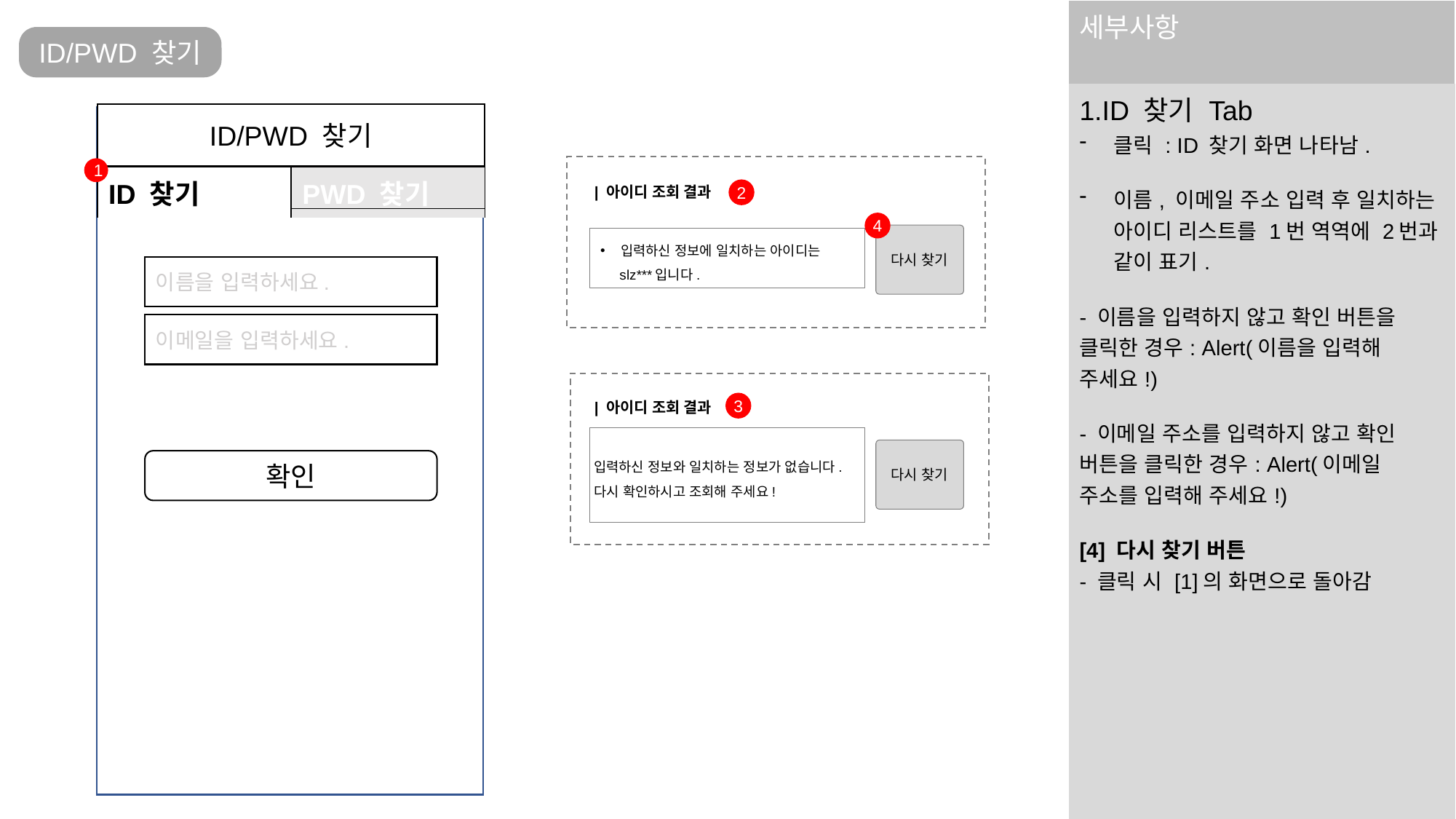

| 세부사항 |
| --- |
| 1.ID 찾기 Tab 클릭 : ID 찾기 화면 나타남. 이름, 이메일 주소 입력 후 일치하는 아이디 리스트를 1번 역역에 2번과 같이 표기. - 이름을 입력하지 않고 확인 버튼을 클릭한 경우: Alert(이름을 입력해 주세요!) - 이메일 주소를 입력하지 않고 확인 버튼을 클릭한 경우: Alert(이메일 주소를 입력해 주세요!) [4] 다시 찾기 버튼 - 클릭 시 [1]의 화면으로 돌아감 |
ID/PWD 찾기
ID/PWD 찾기

1

1
| ID 찾기 | PWD 찾기 |
| --- | --- |
| 아이디 조회 결과
2
4
다시 찾기
입력하신 정보에 일치하는 아이디는
     slz***입니다.
이름을 입력하세요.
이메일을 입력하세요.

| 아이디 조회 결과
3
입력하신 정보와 일치하는 정보가 없습니다.
다시 확인하시고 조회해 주세요!
다시 찾기
확인